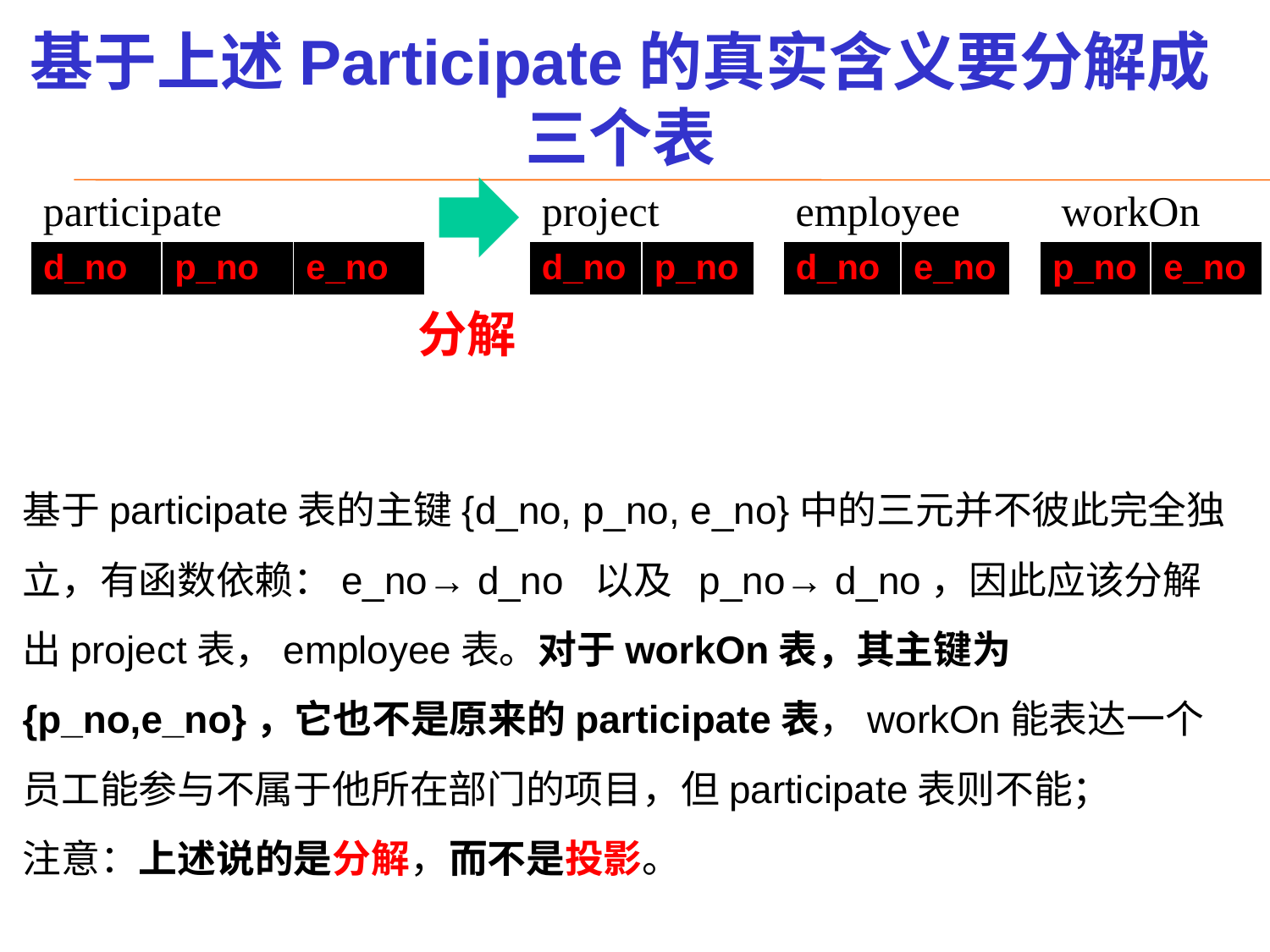

# 基于上述Participate的真实含义要分解成三个表

participate
project
employee
workOn
| d\_no | p\_no | e\_no |
| --- | --- | --- |
| d\_no | p\_no |
| --- | --- |
| d\_no | e\_no |
| --- | --- |
| p\_no | e\_no |
| --- | --- |
分解
基于participate表的主键{d_no, p_no, e_no}中的三元并不彼此完全独立，有函数依赖：e_no→ d_no  以及  p_no→ d_no，因此应该分解出project表，employee表。对于workOn表，其主键为{p_no,e_no}，它也不是原来的participate表，workOn能表达一个员工能参与不属于他所在部门的项目，但participate表则不能；
注意：上述说的是分解，而不是投影。